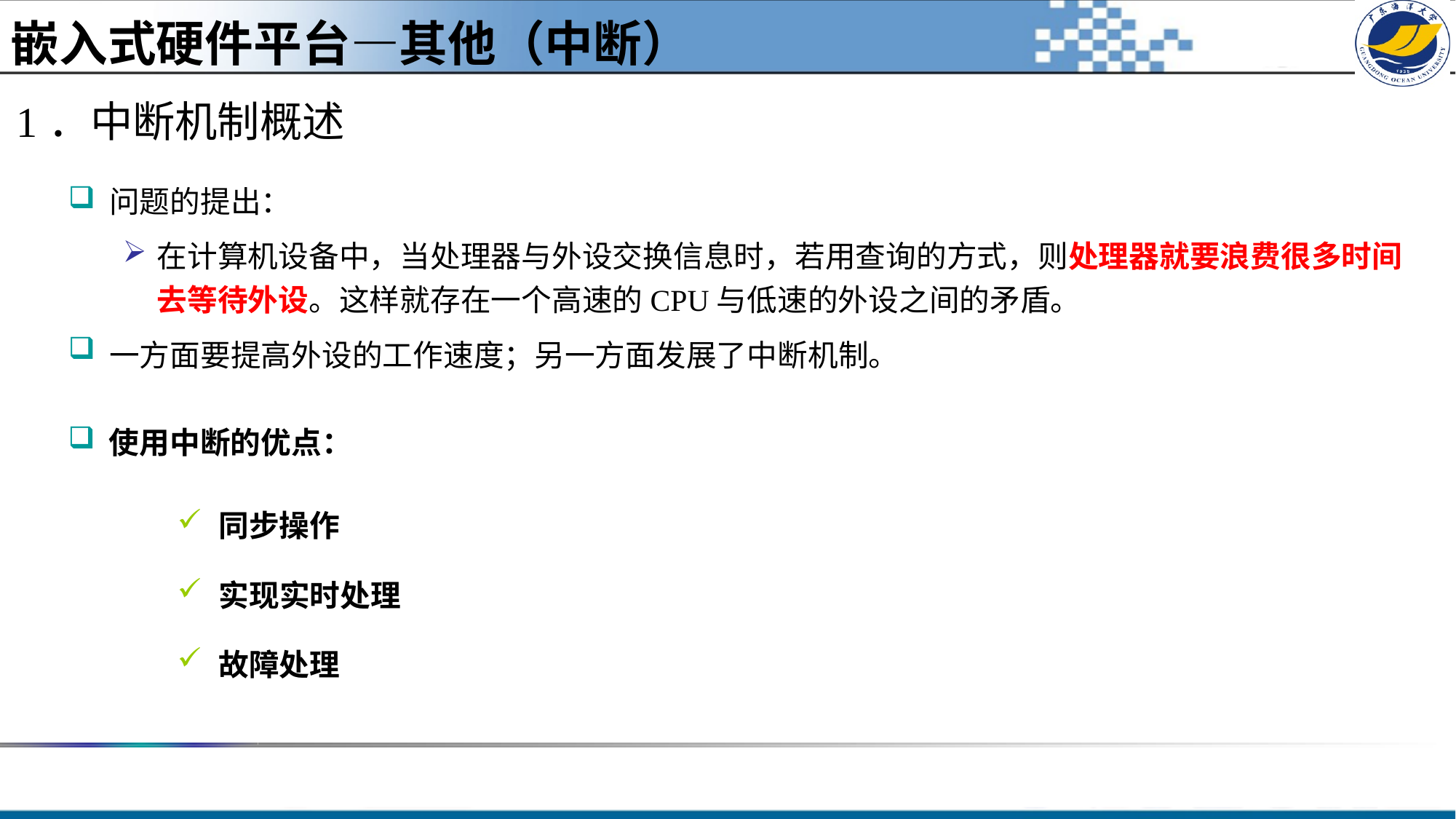

嵌入式硬件平台—其他（中断）
# 1．中断机制概述
问题的提出：
在计算机设备中，当处理器与外设交换信息时，若用查询的方式，则处理器就要浪费很多时间去等待外设。这样就存在一个高速的CPU与低速的外设之间的矛盾。
一方面要提高外设的工作速度；另一方面发展了中断机制。
使用中断的优点：
 同步操作
 实现实时处理
 故障处理
137